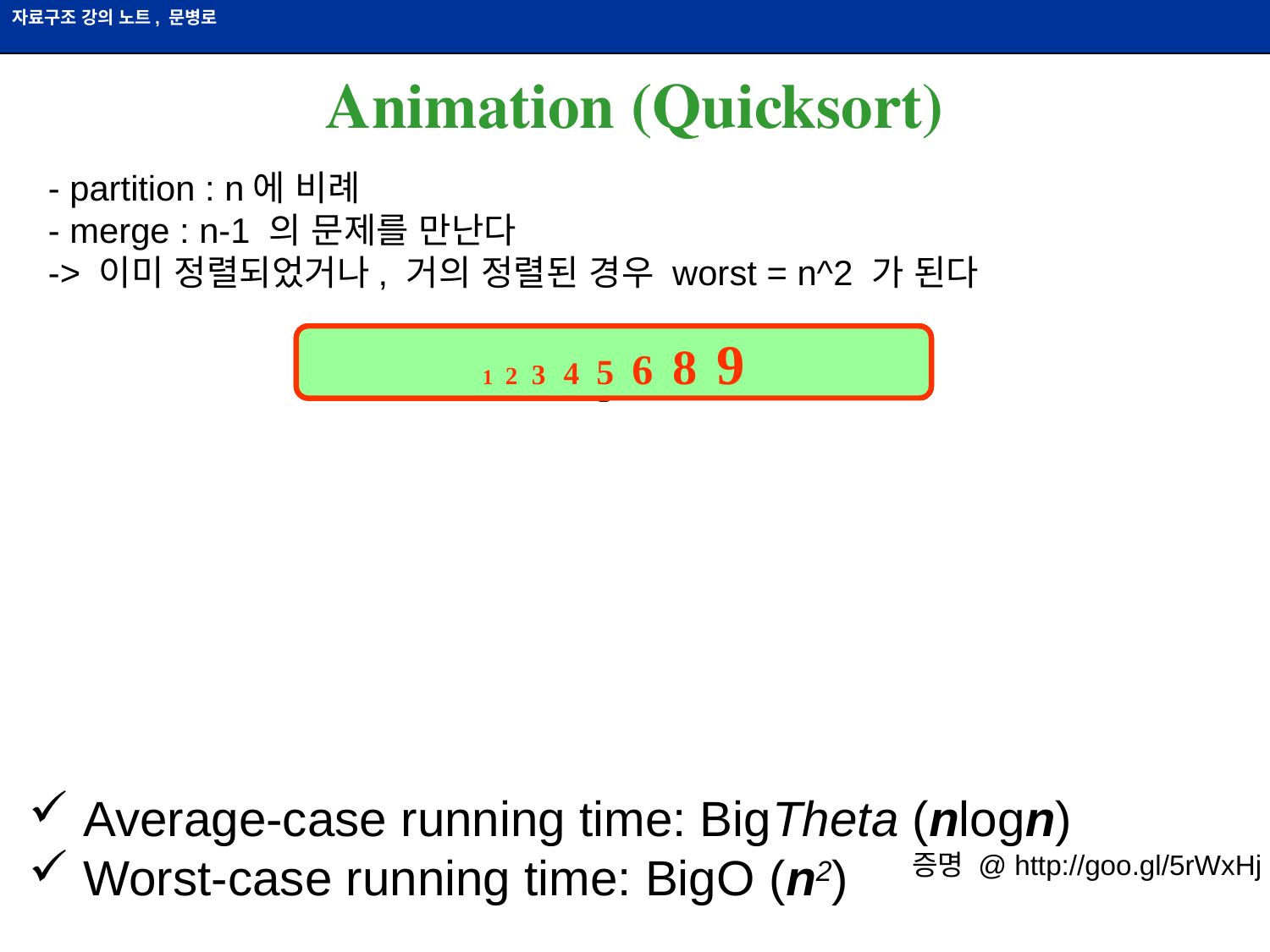

Animation (Quicksort)

- partition : n에 비례
- merge : n-1 의 문제를 만난다
-> 이미 정렬되었거나, 거의 정렬된 경우 worst = n^2 가 된다

1  2  3  4  5  9  6  8

5  1  9  4  2  6  8  3
3  1  4  2  5  9  6  8

1  2  3  4  5  6  8  9

8  6  9

6  8  9

6  8  9

9  6  8

1  2  3  4

3  1  4  2
2  1  3  4

1  2  3  4

6  8

8  6

6  8

6  8

1  2

1  2

1  2

2  1

4

4

6

6

 1

 1

 1

 1

 Average-case running time: BigTheta (nlogn)
 Worst-case running time: BigO (n2)
증명 @ http://goo.gl/5rWxHj